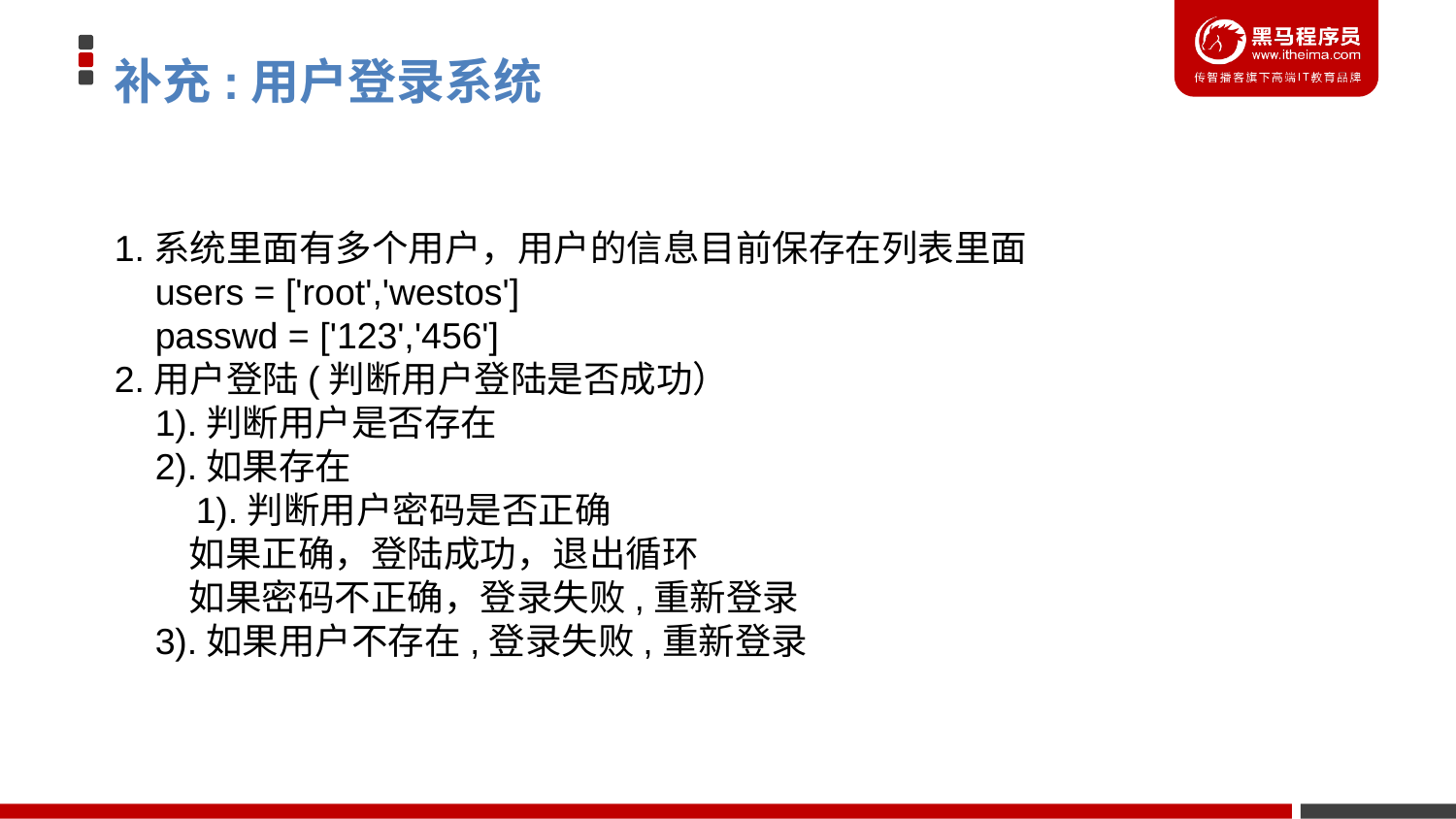

# 补充:用户登录系统
1.系统里面有多个用户，用户的信息目前保存在列表里面
    users = ['root','westos']
    passwd = ['123','456']
2.用户登陆(判断用户登陆是否成功）
    1).判断用户是否存在
    2).如果存在
        1).判断用户密码是否正确
        如果正确，登陆成功，退出循环
        如果密码不正确，登录失败,重新登录
    3).如果用户不存在,登录失败,重新登录